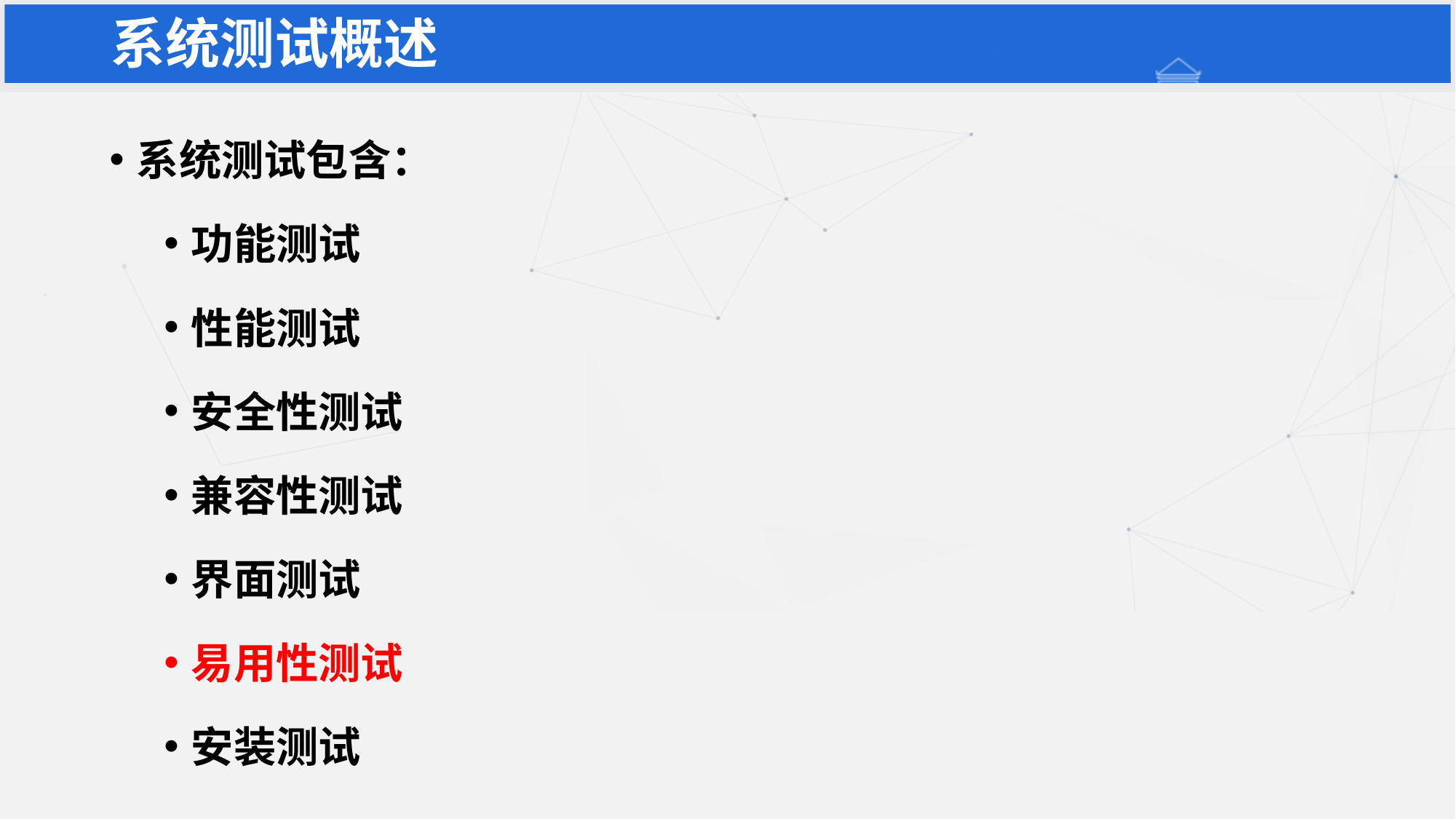

# 系统测试概述
系统测试包含：
功能测试
性能测试
安全性测试
兼容性测试
界面测试
易用性测试
安装测试